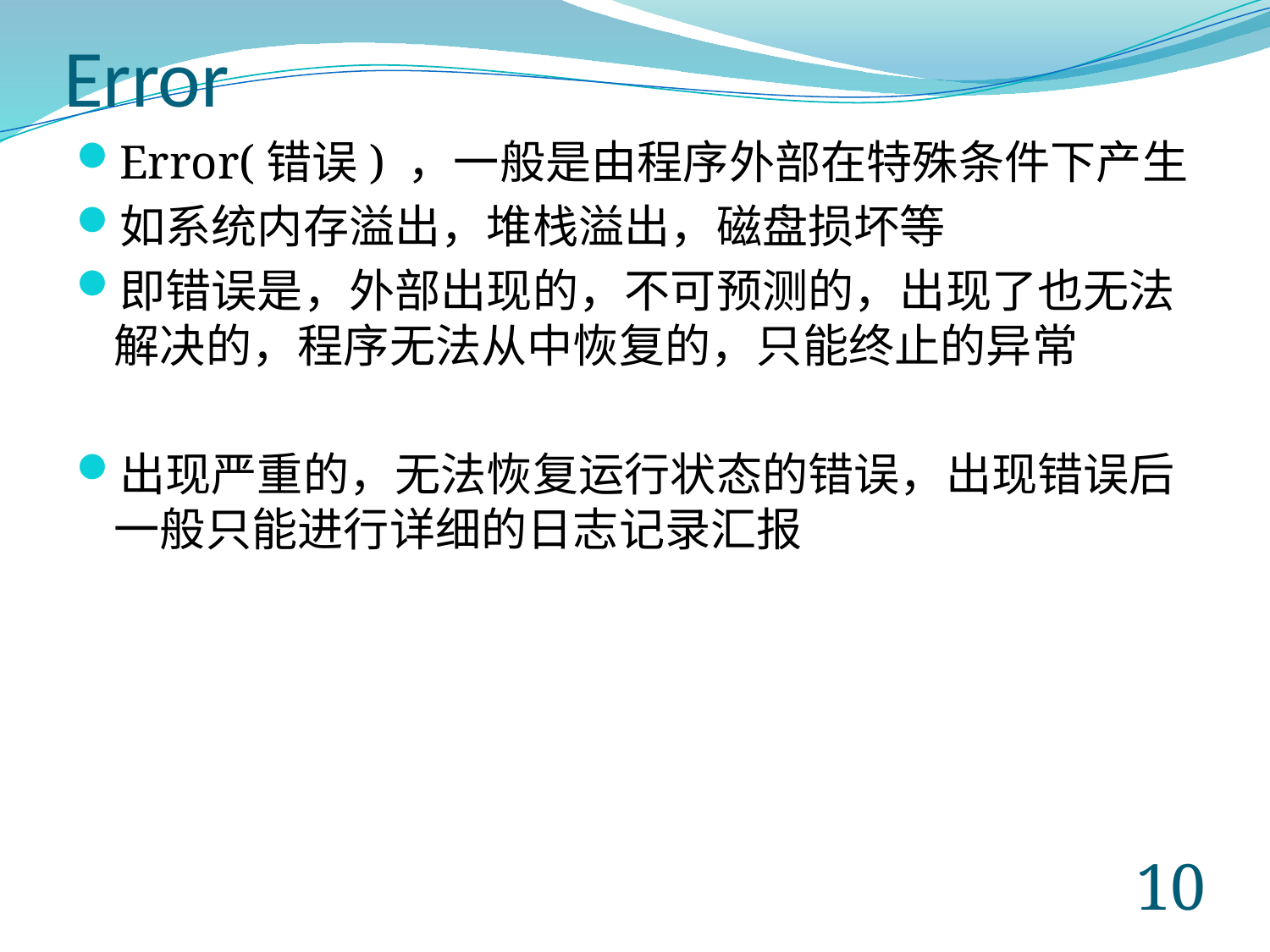

# Error
Error(错误) ，一般是由程序外部在特殊条件下产生
如系统内存溢出，堆栈溢出，磁盘损坏等
即错误是，外部出现的，不可预测的，出现了也无法解决的，程序无法从中恢复的，只能终止的异常

出现严重的，无法恢复运行状态的错误，出现错误后一般只能进行详细的日志记录汇报

10